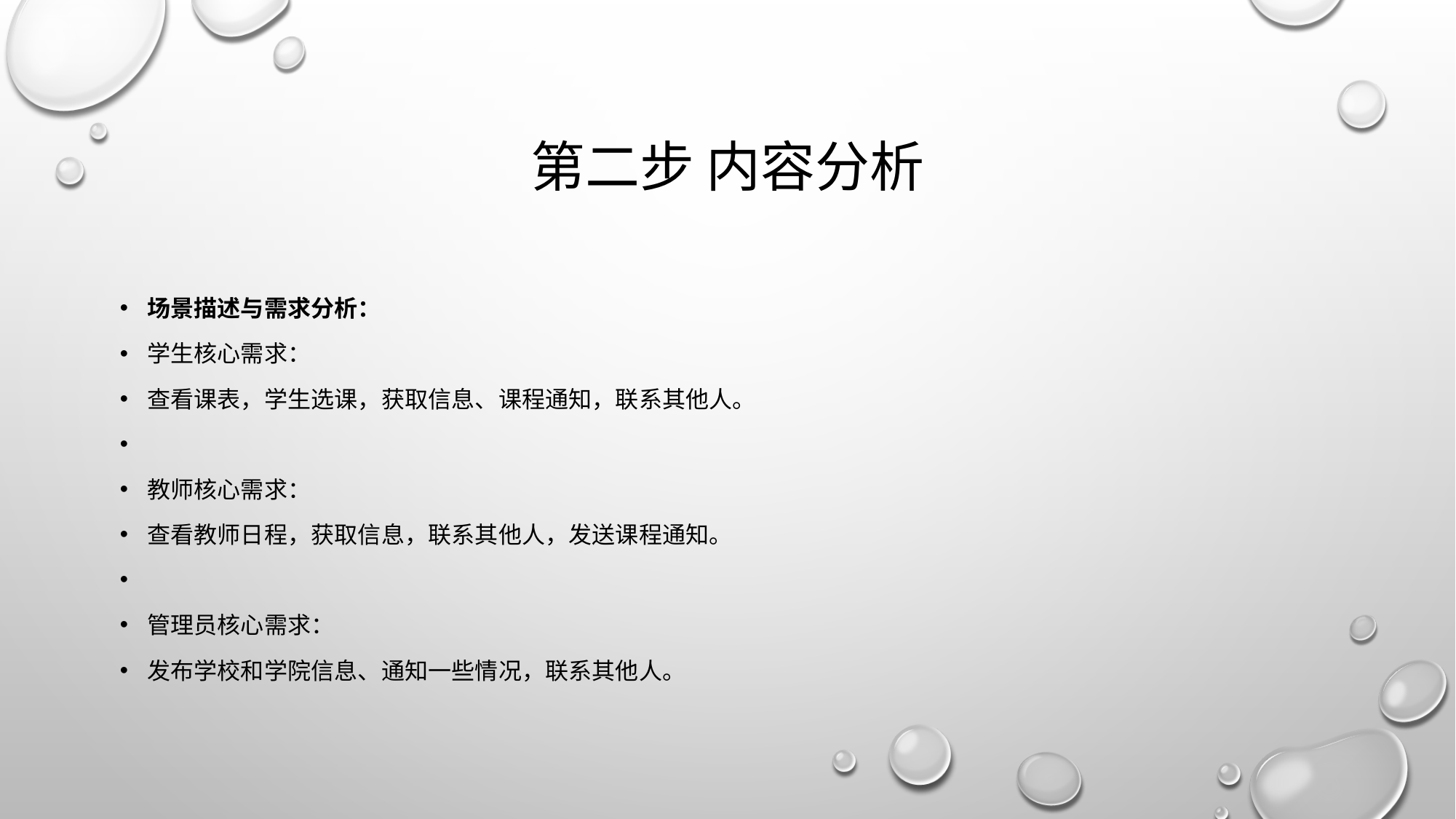

# 第二步 内容分析
场景描述与需求分析：
学生核心需求：
查看课表，学生选课，获取信息、课程通知，联系其他人。

教师核心需求：
查看教师日程，获取信息，联系其他人，发送课程通知。

管理员核心需求：
发布学校和学院信息、通知一些情况，联系其他人。